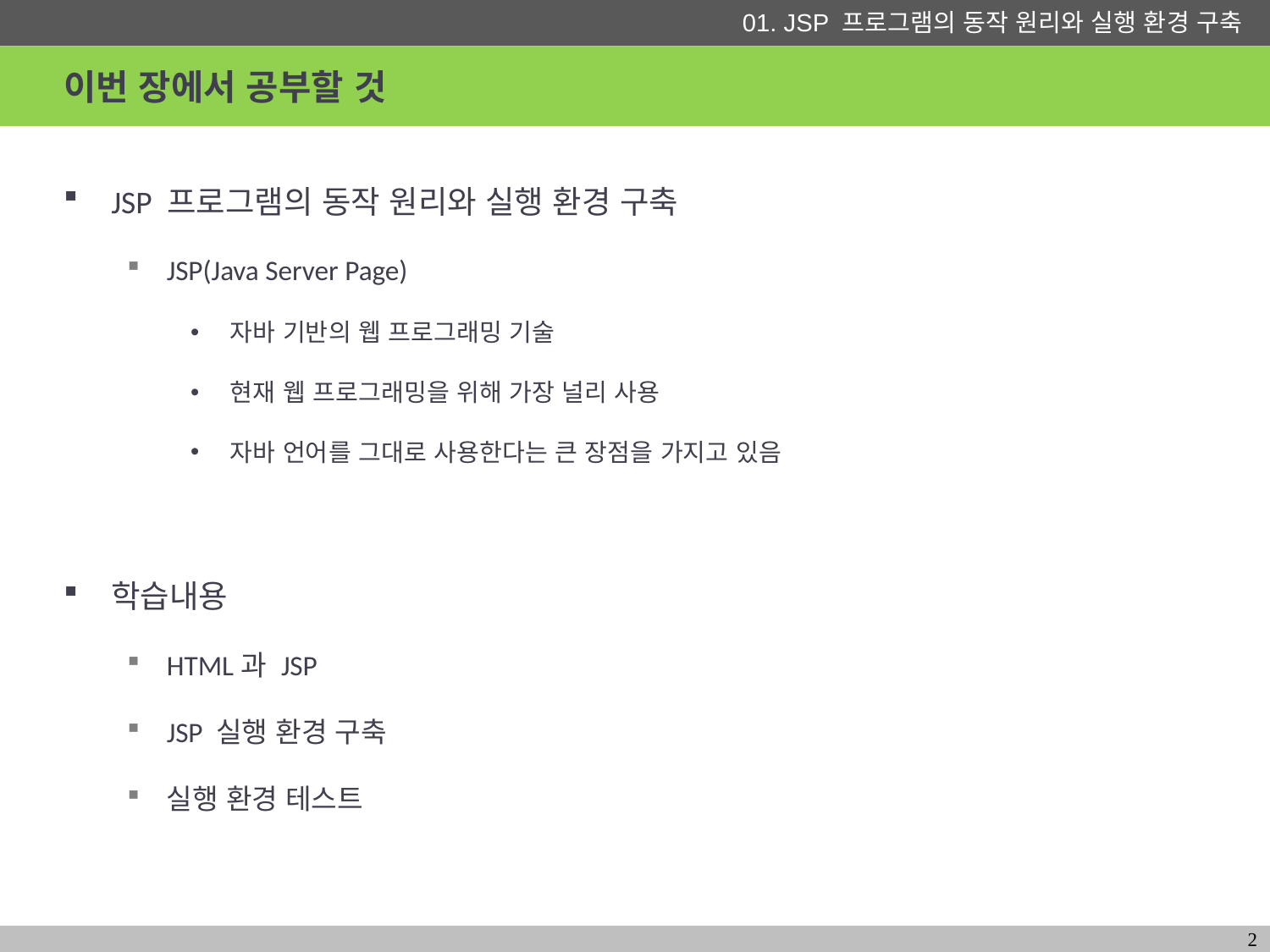

# 이번 장에서 공부할 것
JSP 프로그램의 동작 원리와 실행 환경 구축
JSP(Java Server Page)
자바 기반의 웹 프로그래밍 기술
현재 웹 프로그래밍을 위해 가장 널리 사용
자바 언어를 그대로 사용한다는 큰 장점을 가지고 있음

학습내용
HTML과 JSP
JSP 실행 환경 구축
실행 환경 테스트
2